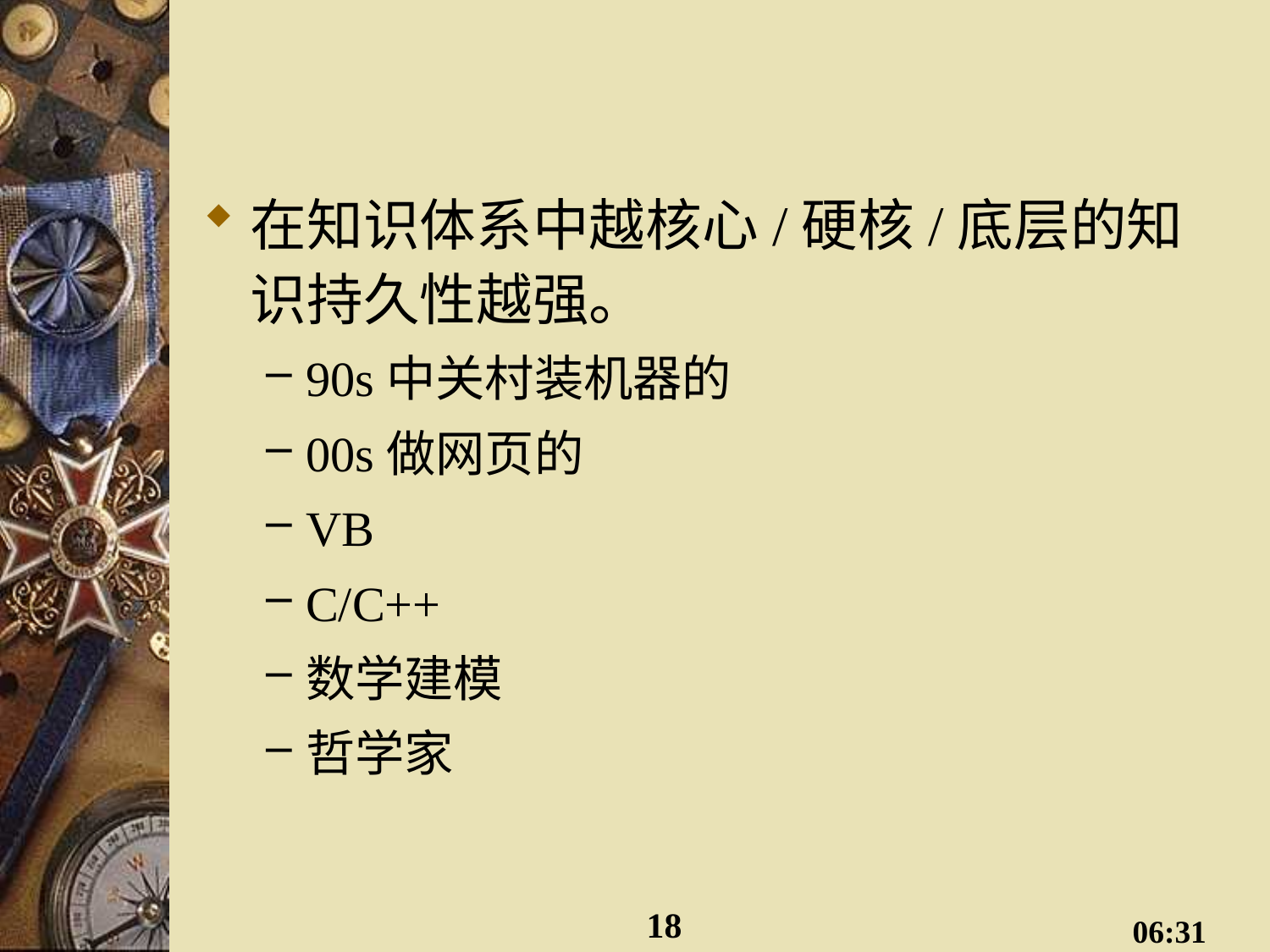

#
在知识体系中越核心/硬核/底层的知识持久性越强。
90s中关村装机器的
00s做网页的
VB
C/C++
数学建模
哲学家